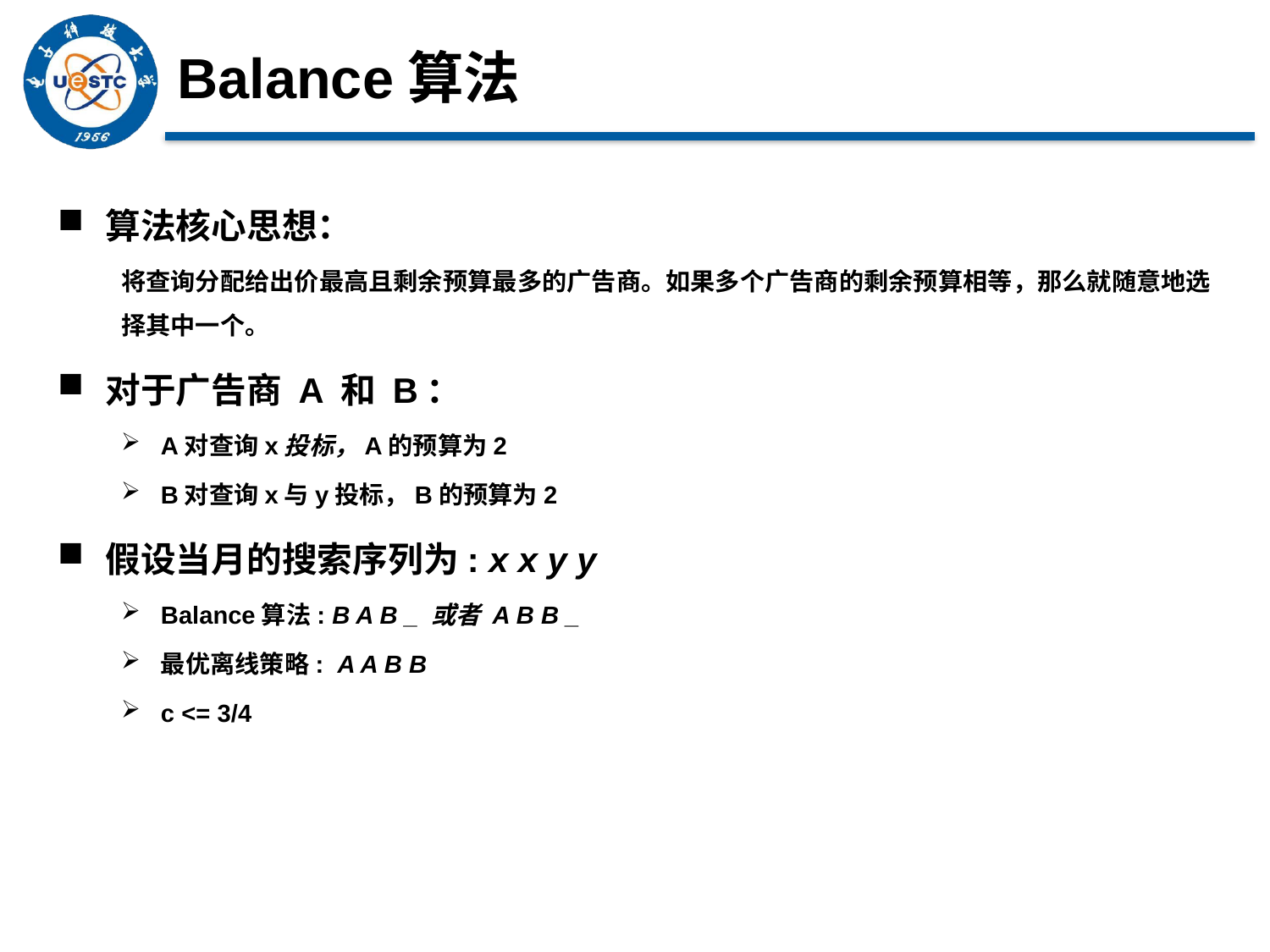

# Balance算法
算法核心思想：
将查询分配给出价最高且剩余预算最多的广告商。如果多个广告商的剩余预算相等，那么就随意地选择其中一个。
对于广告商 A 和 B：
A对查询x投标，A的预算为2
B对查询x与y投标，B的预算为2
假设当月的搜索序列为: x x y y
Balance算法: B A B _ 或者 A B B _
最优离线策略:  A A B B
c <= 3/4